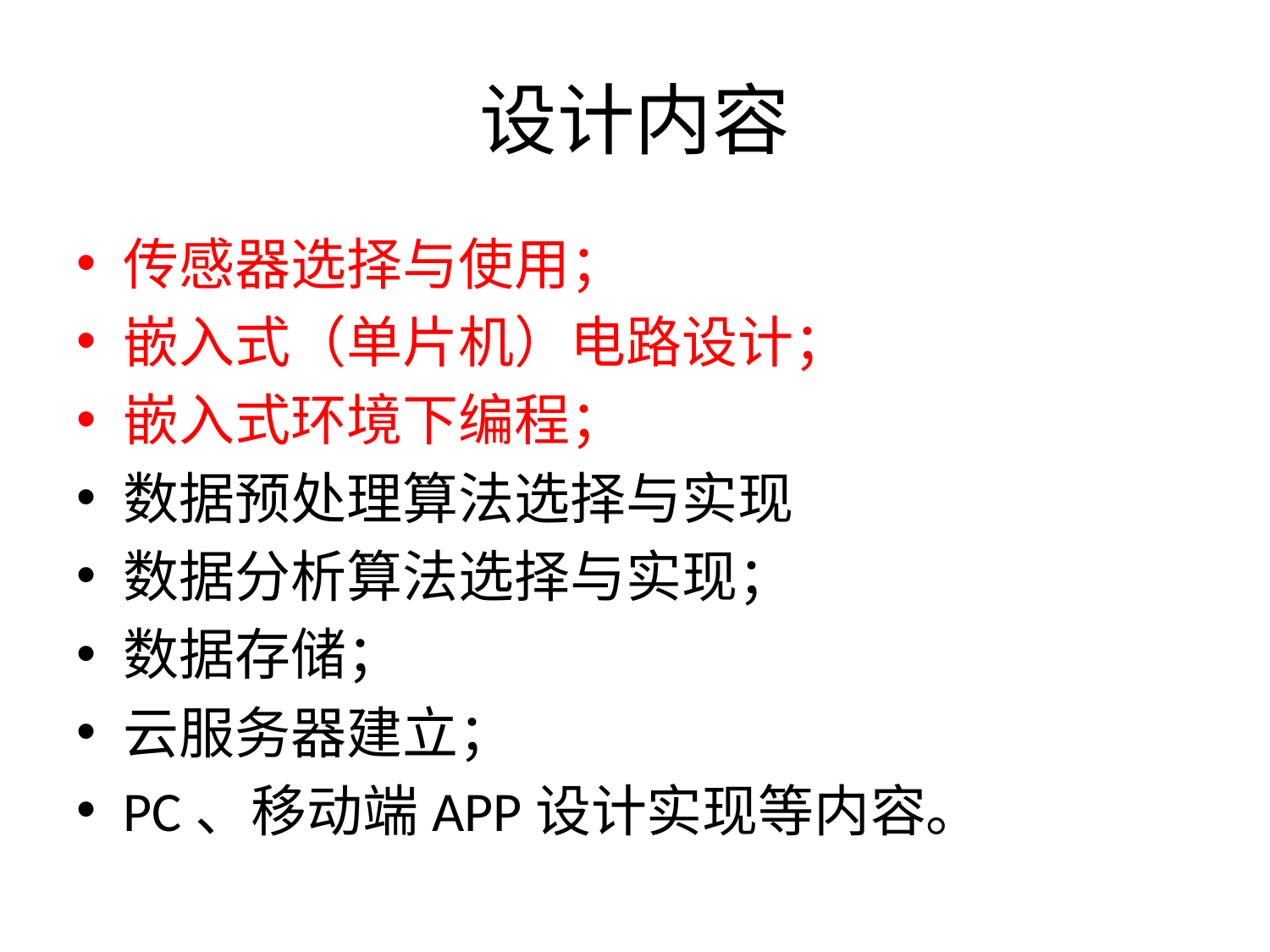

# 设计内容
传感器选择与使用；
嵌入式（单片机）电路设计；
嵌入式环境下编程；
数据预处理算法选择与实现
数据分析算法选择与实现；
数据存储；
云服务器建立；
PC、移动端APP设计实现等内容。